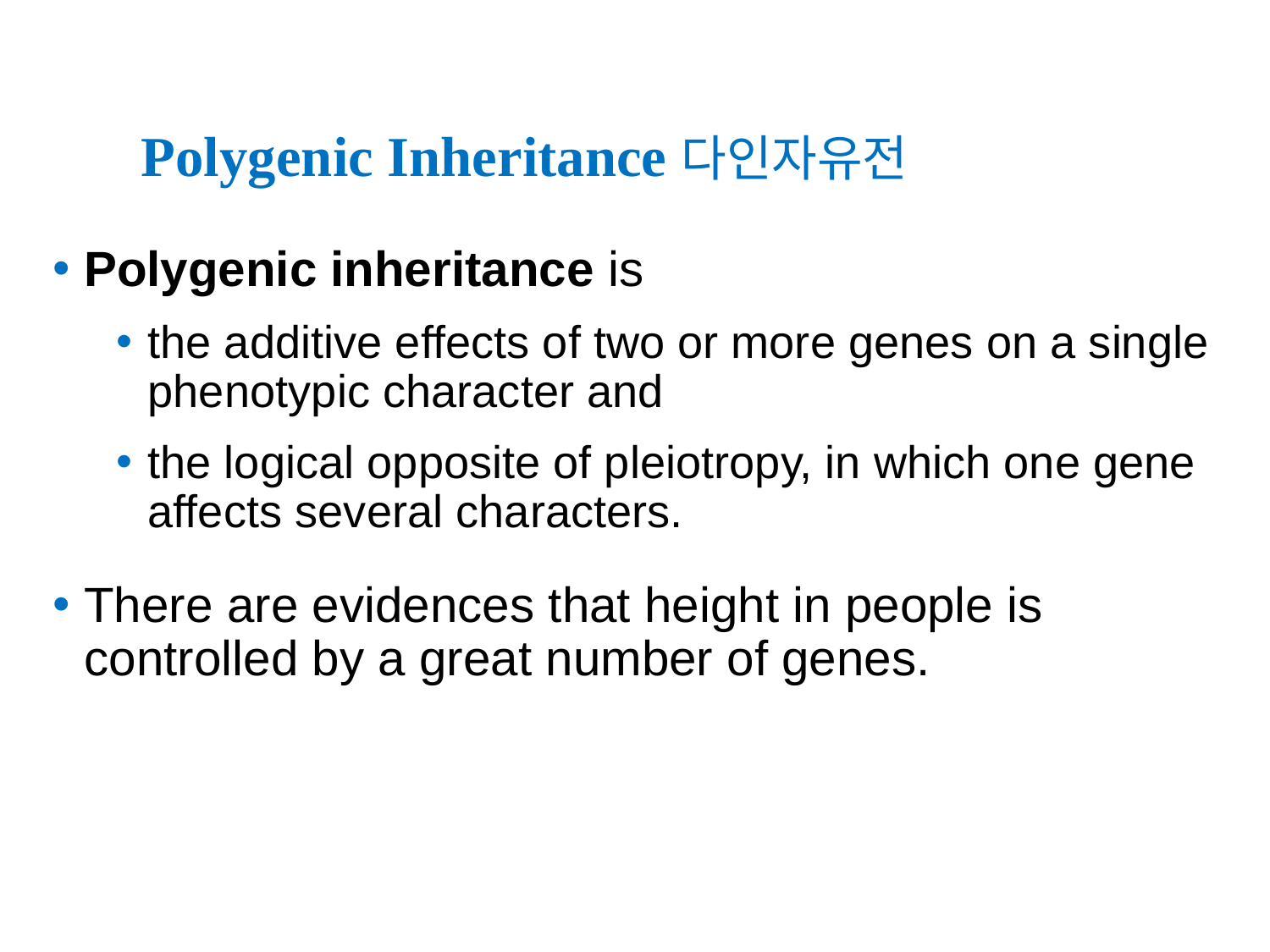

# Polygenic Inheritance다인자유전
Polygenic inheritance is
the additive effects of two or more genes on a single phenotypic character and
the logical opposite of pleiotropy, in which one gene affects several characters.
There are evidences that height in people is controlled by a great number of genes.